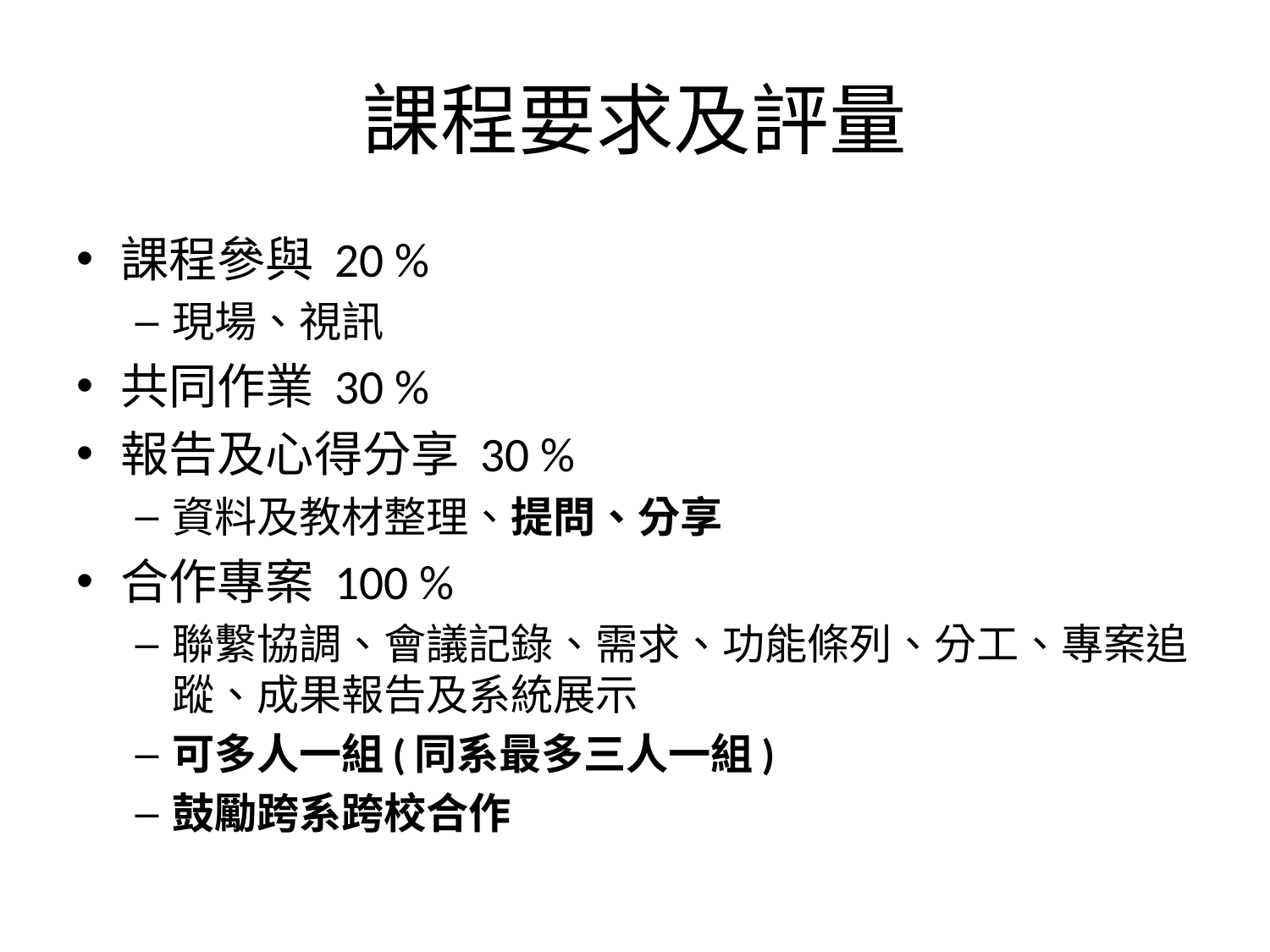

# 課程要求及評量
課程參與 20 %
現場、視訊
共同作業 30 %
報告及心得分享 30 %
資料及教材整理、提問、分享
合作專案 100 %
聯繫協調、會議記錄、需求、功能條列、分工、專案追蹤、成果報告及系統展示
可多人一組(同系最多三人一組)
鼓勵跨系跨校合作